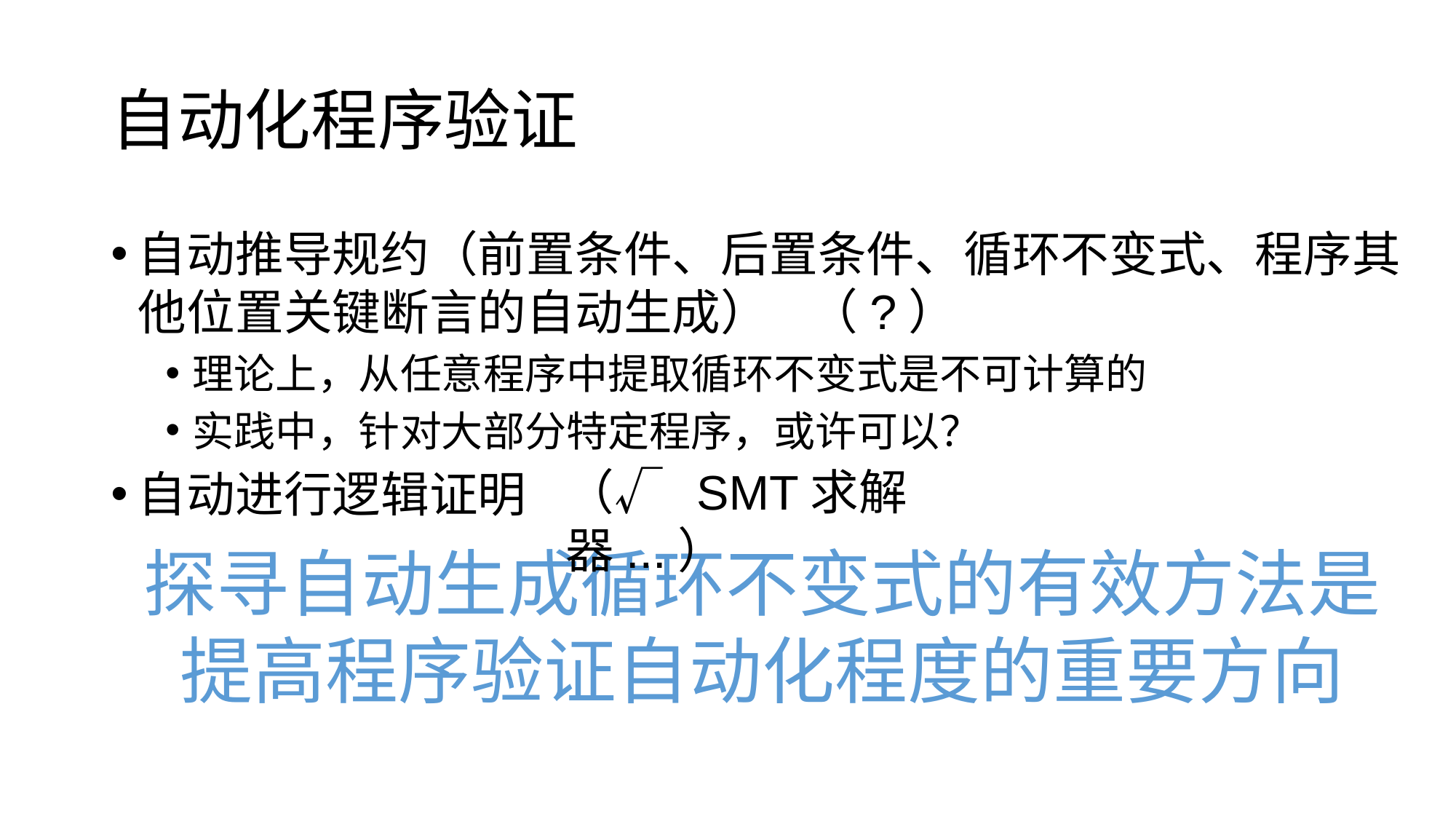

# 自动化程序验证
自动推导规约（前置条件、后置条件、循环不变式、程序其他位置关键断言的自动生成）
理论上，从任意程序中提取循环不变式是不可计算的
实践中，针对大部分特定程序，或许可以？
自动进行逻辑证明
探寻自动生成循环不变式的有效方法是提高程序验证自动化程度的重要方向
（?）
（√  SMT求解器...）